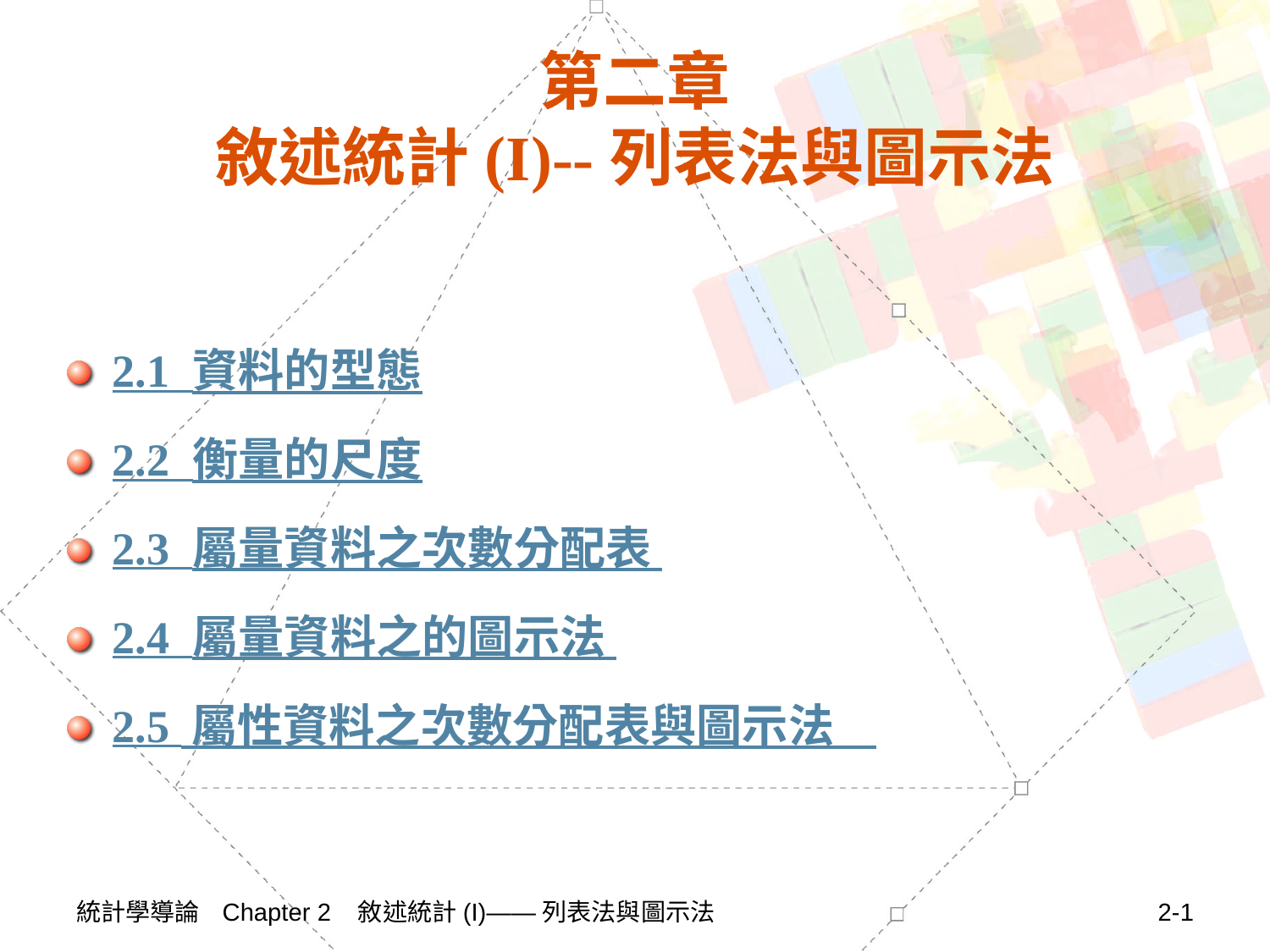

# 第二章 敘述統計(I)--列表法與圖示法
2.1  資料的型態
2.2  衡量的尺度
2.3  屬量資料之次數分配表
2.4  屬量資料之的圖示法
2.5  屬性資料之次數分配表與圖示法
統計學導論   Chapter 2   敘述統計(I)——列表法與圖示法
2-1